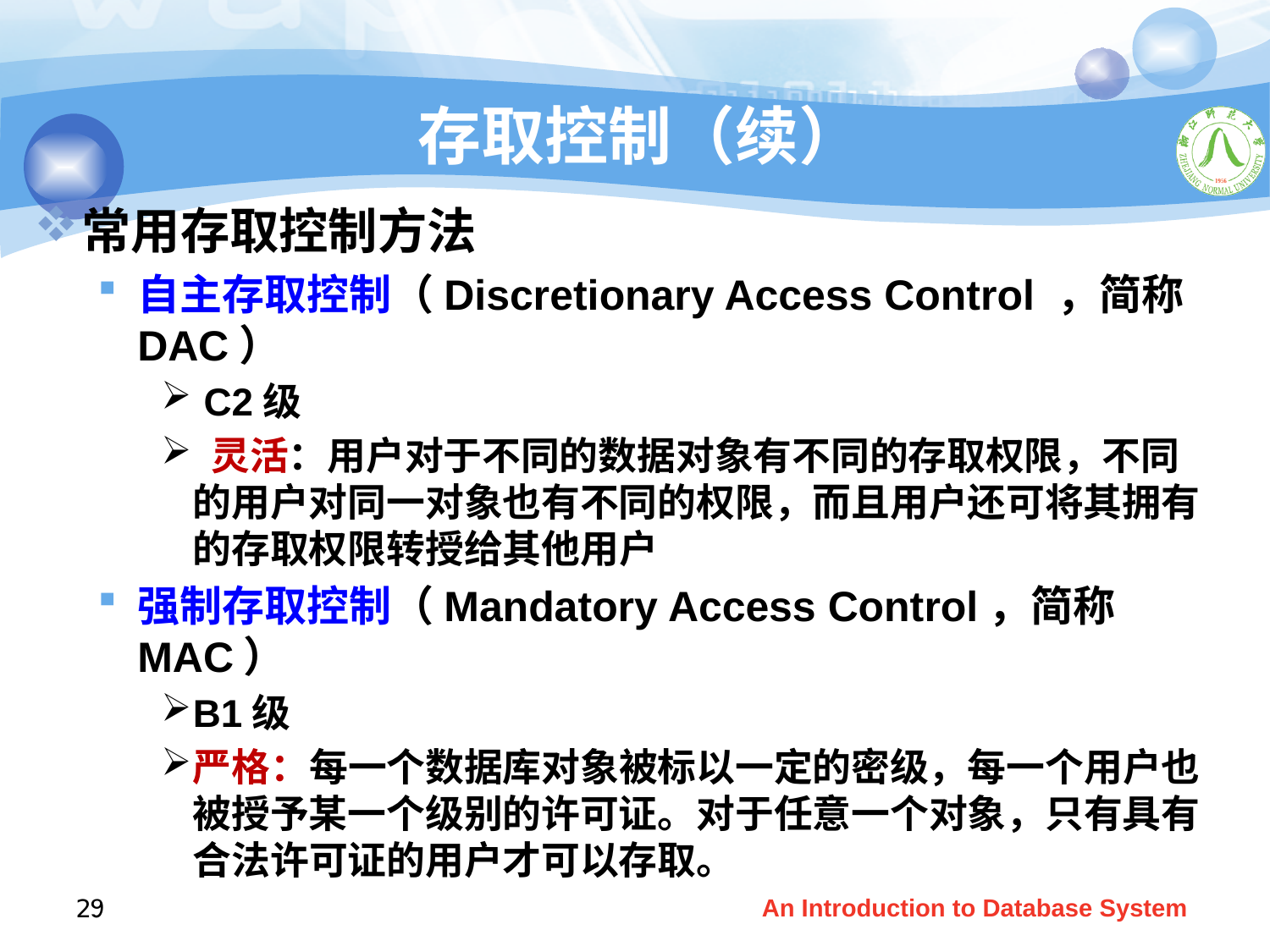

# 存取控制（续）
常用存取控制方法
自主存取控制（Discretionary Access Control ，简称DAC）
 C2级
 灵活：用户对于不同的数据对象有不同的存取权限，不同的用户对同一对象也有不同的权限，而且用户还可将其拥有的存取权限转授给其他用户
强制存取控制（Mandatory Access Control，简称 MAC）
B1级
严格：每一个数据库对象被标以一定的密级，每一个用户也被授予某一个级别的许可证。对于任意一个对象，只有具有合法许可证的用户才可以存取。
29
An Introduction to Database System